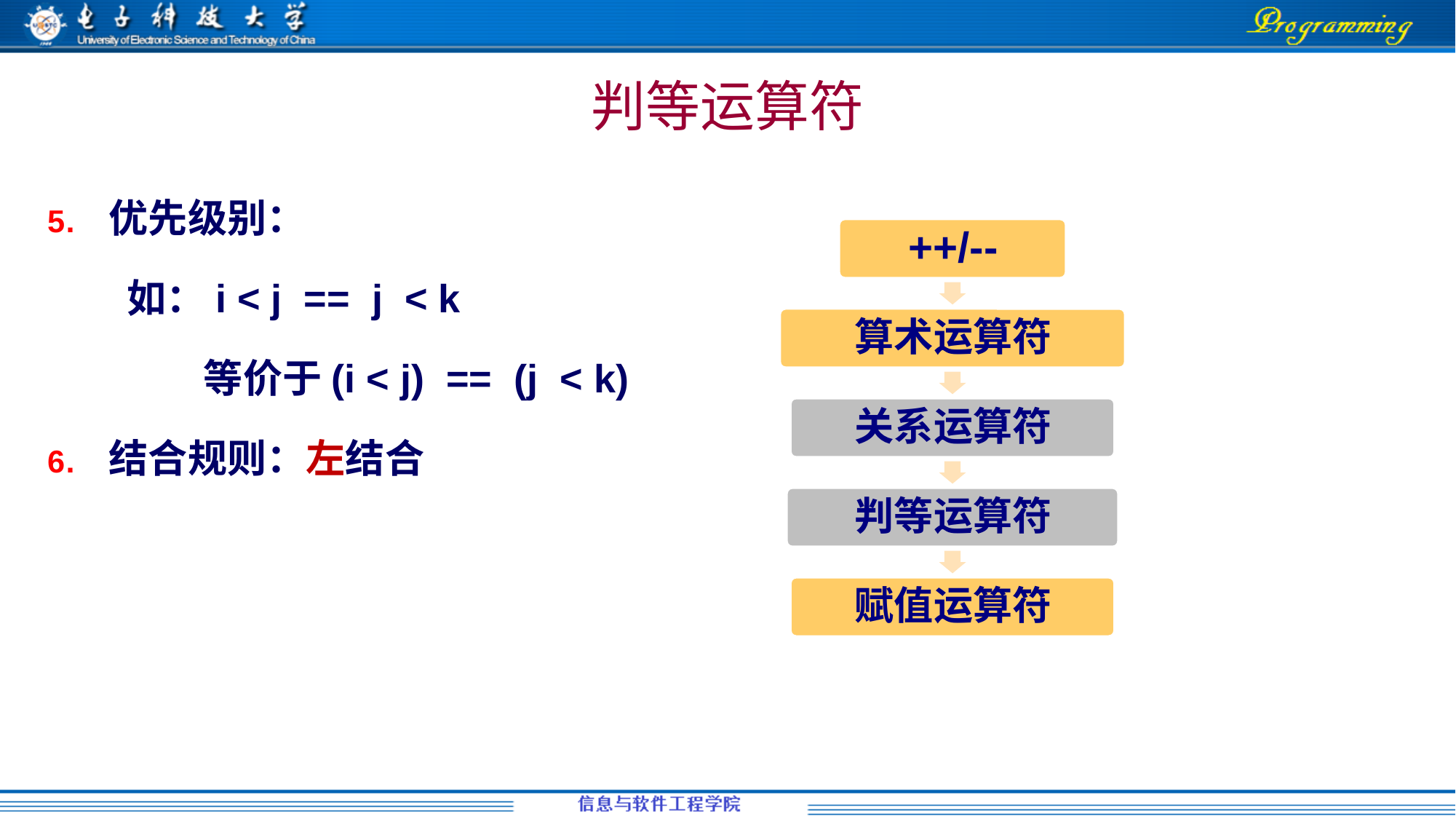

# 判等运算符
优先级别：
如：i < j  ==  j  < k
     等价于(i < j)  ==  (j  < k)
结合规则：左结合

++/--

算术运算符

关系运算符

判等运算符

赋值运算符